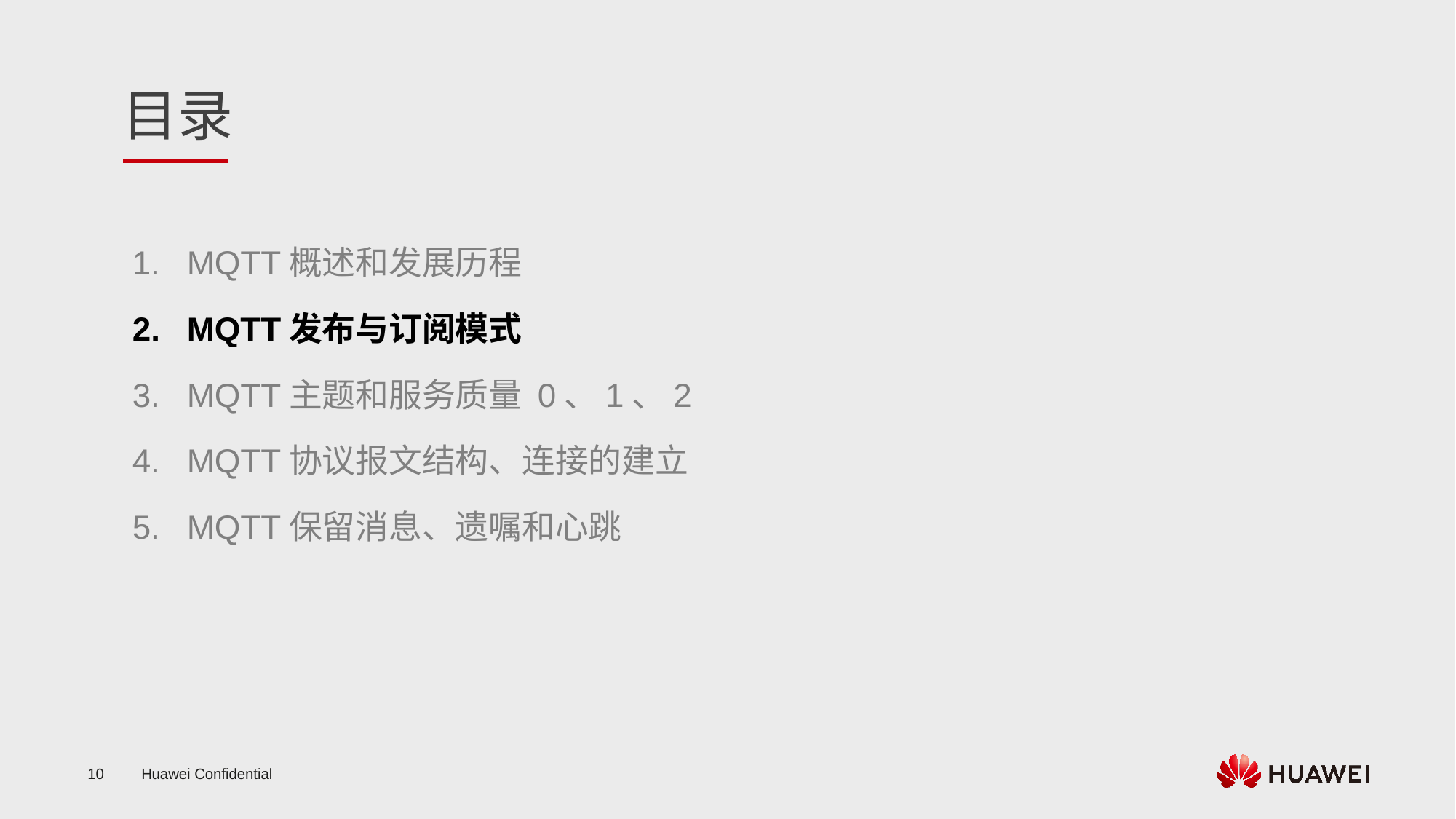

MQTT概述和发展历程
MQTT发布与订阅模式
MQTT主题和服务质量 0、1、2
MQTT协议报文结构、连接的建立
MQTT保留消息、遗嘱和心跳